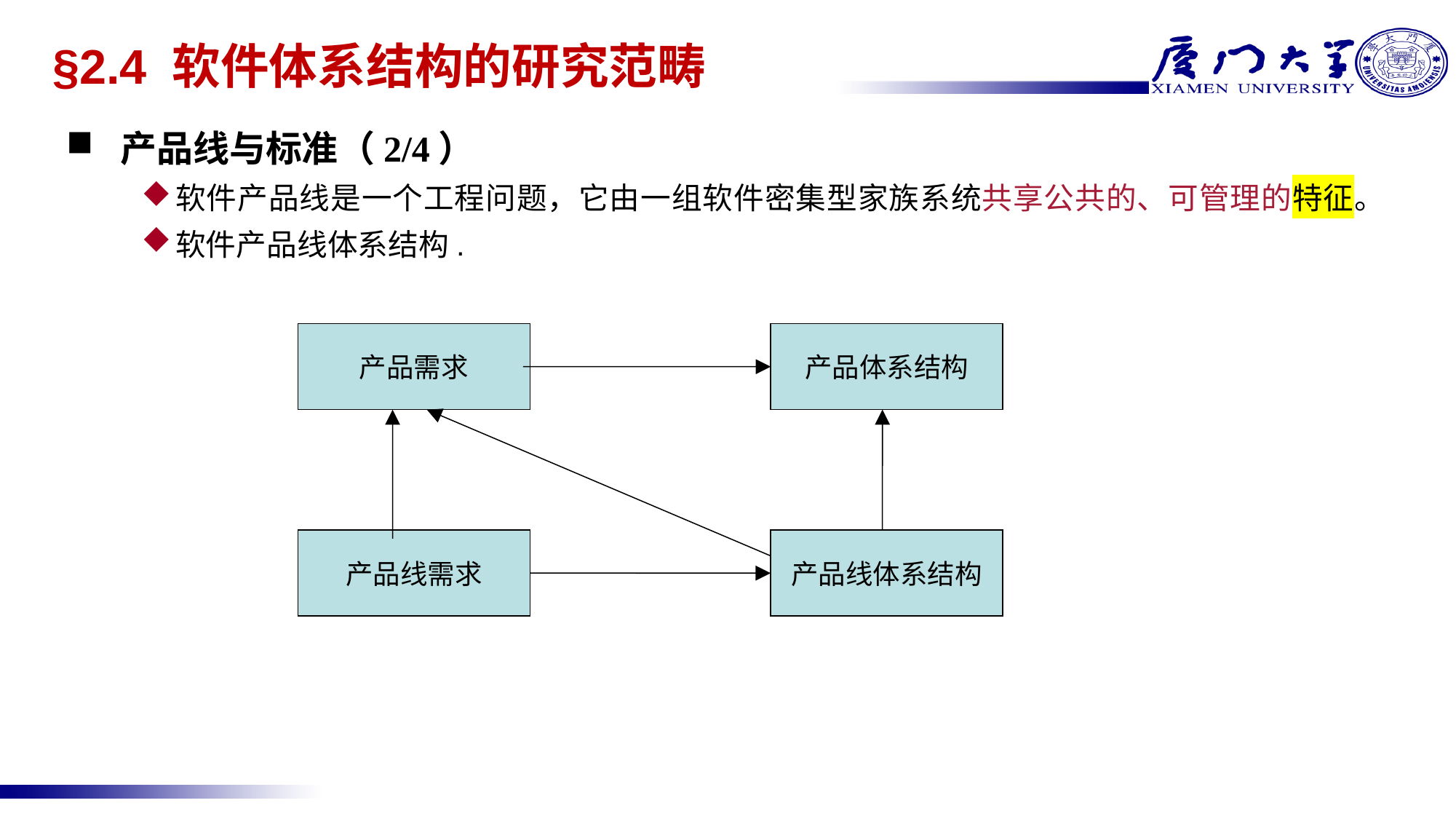

# §2.4 软件体系结构的研究范畴
产品线与标准（2/4）
软件产品线是一个工程问题，它由一组软件密集型家族系统共享公共的、可管理的特征。
软件产品线体系结构.

产品需求
产品体系结构

产品线需求
产品线体系结构